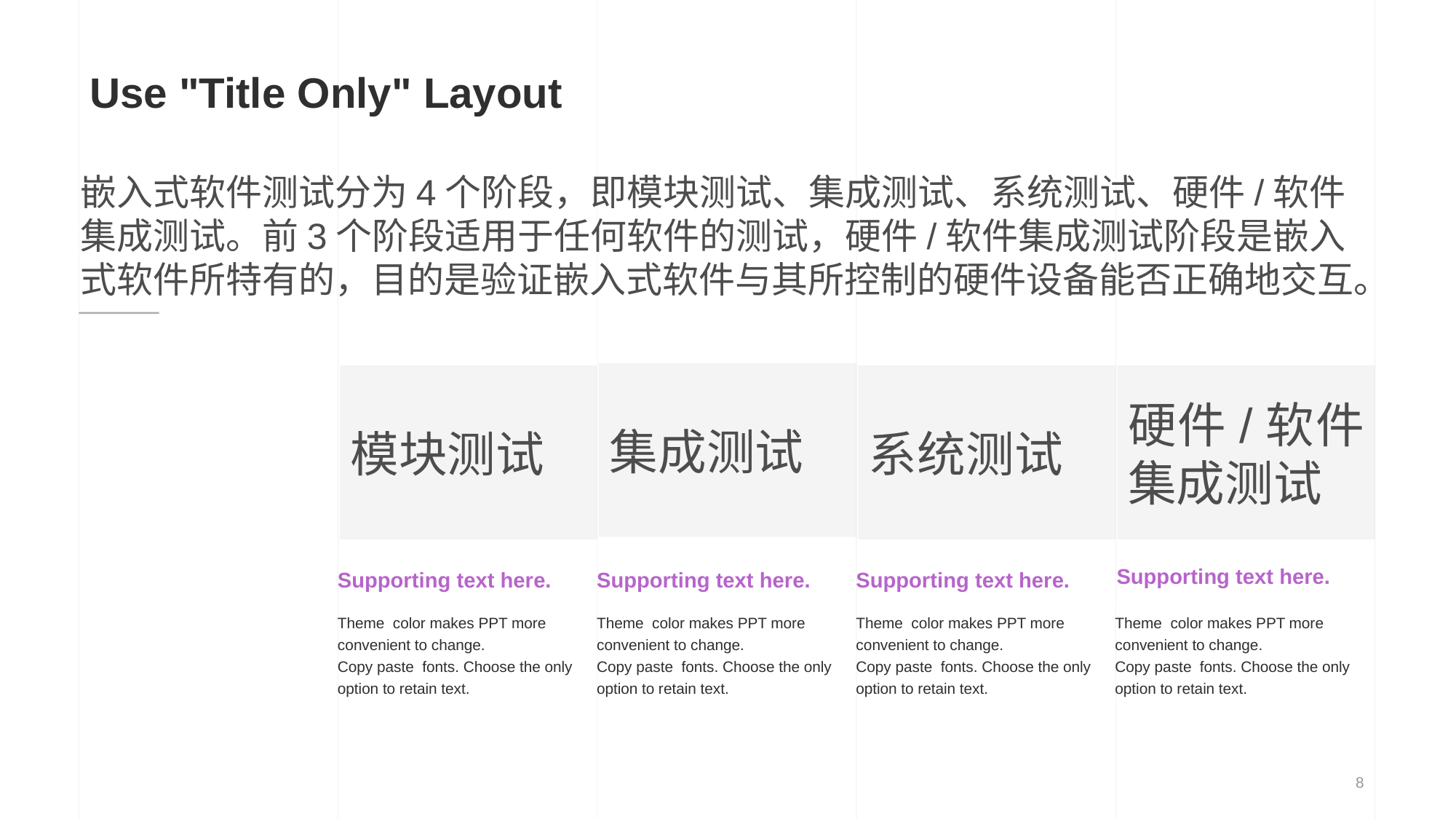

# Use "Title Only" Layout
嵌入式软件测试分为4个阶段，即模块测试、集成测试、系统测试、硬件/软件集成测试。前3个阶段适用于任何软件的测试，硬件/软件集成测试阶段是嵌入式软件所特有的，目的是验证嵌入式软件与其所控制的硬件设备能否正确地交互。
集成测试
模块测试
系统测试
硬件/软件集成测试
Supporting text here.
Supporting text here.
Supporting text here.
Supporting text here.
Theme  color makes PPT more convenient to change.
Copy paste  fonts. Choose the only option to retain text.
Theme  color makes PPT more convenient to change.
Copy paste  fonts. Choose the only option to retain text.
Theme  color makes PPT more convenient to change.
Copy paste  fonts. Choose the only option to retain text.
Theme  color makes PPT more convenient to change.
Copy paste  fonts. Choose the only option to retain text.
8